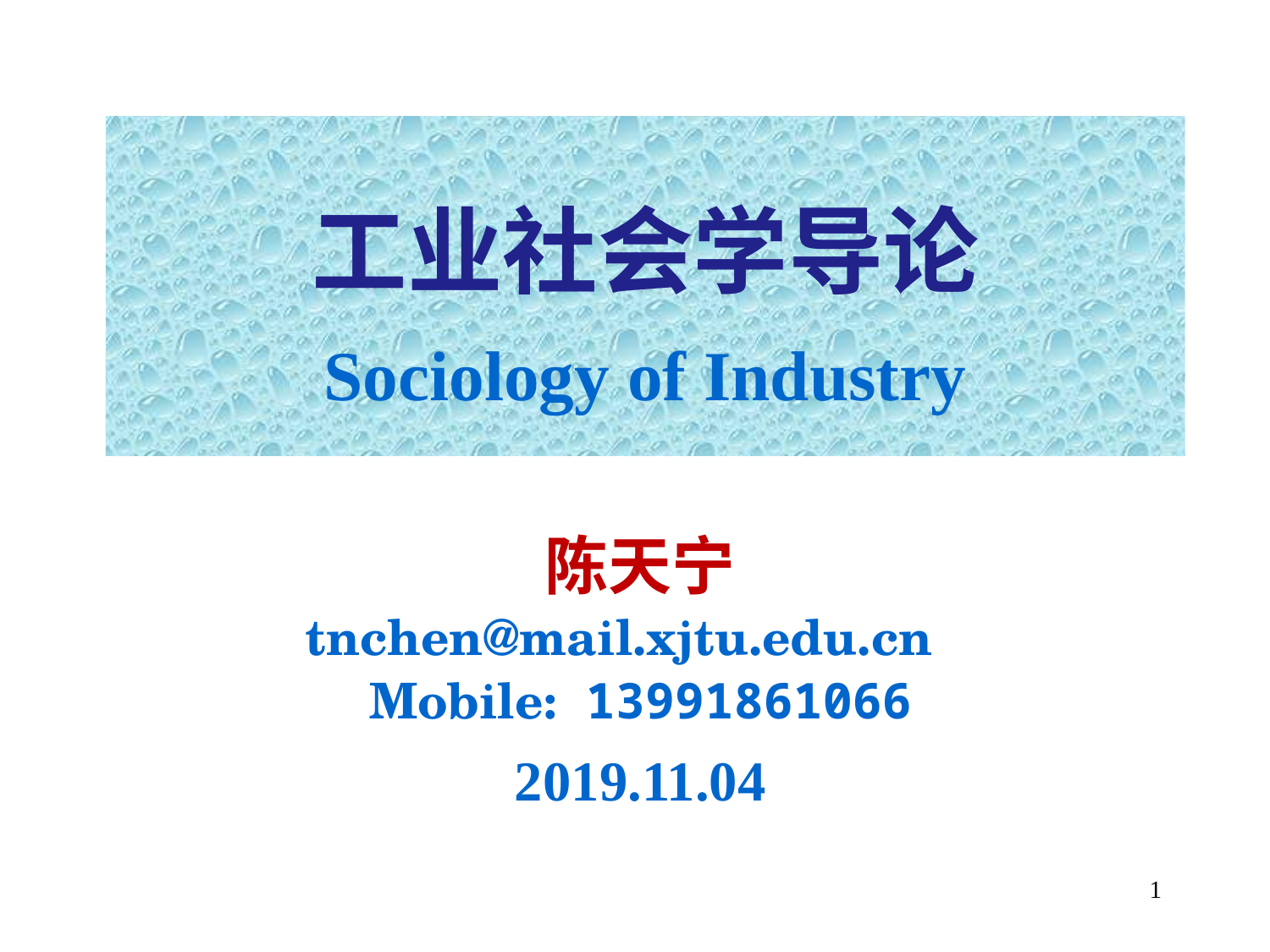

# 工业社会学导论 Sociology of Industry

陈天宁
tnchen@mail.xjtu.edu.cn
Mobile:  13991861066
2019.11.04
1